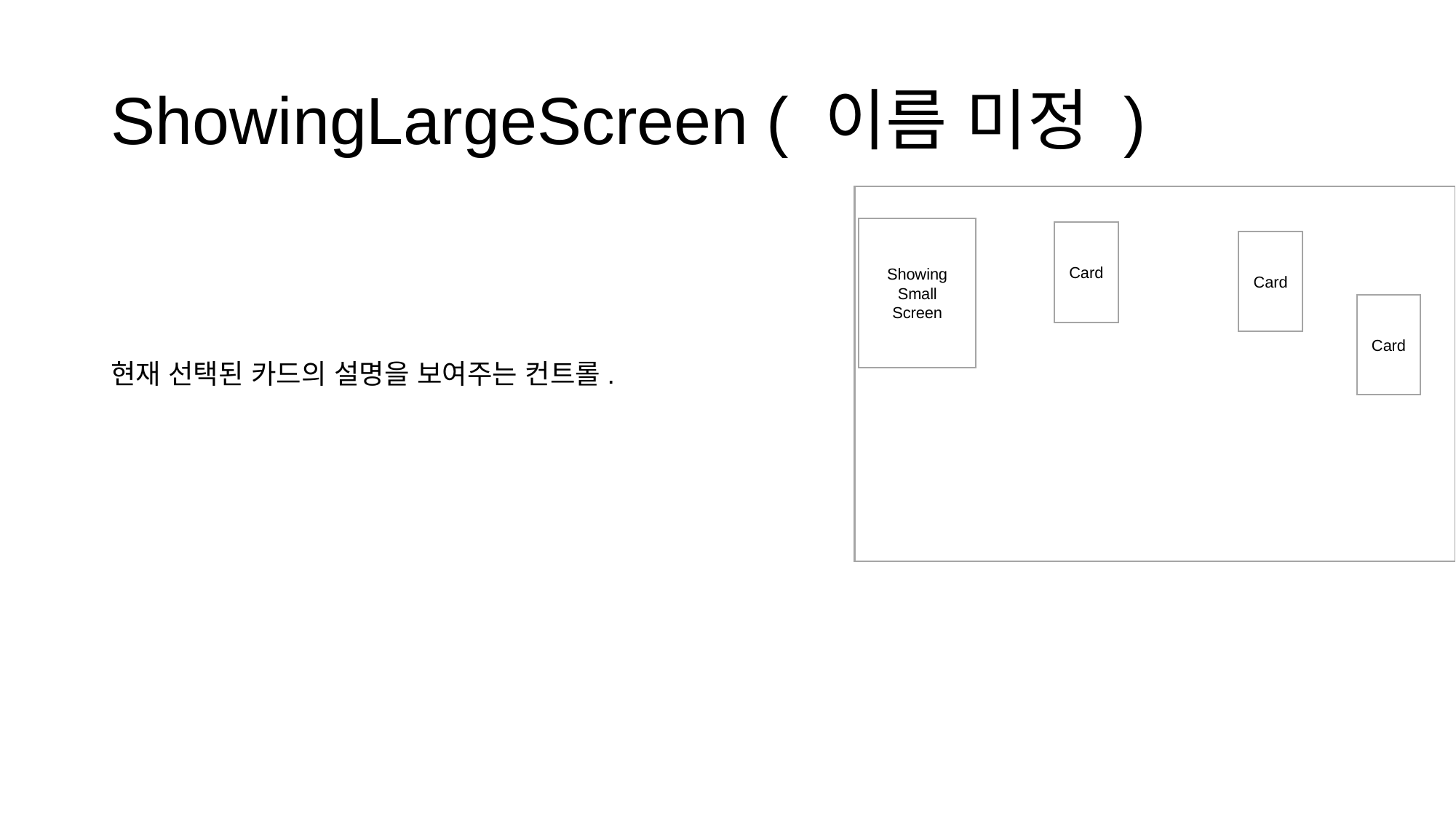

# ShowingLargeScreen ( 이름 미정 )

Showing
Small
Screen
Card
Card
Card
현재 선택된 카드의 설명을 보여주는 컨트롤.